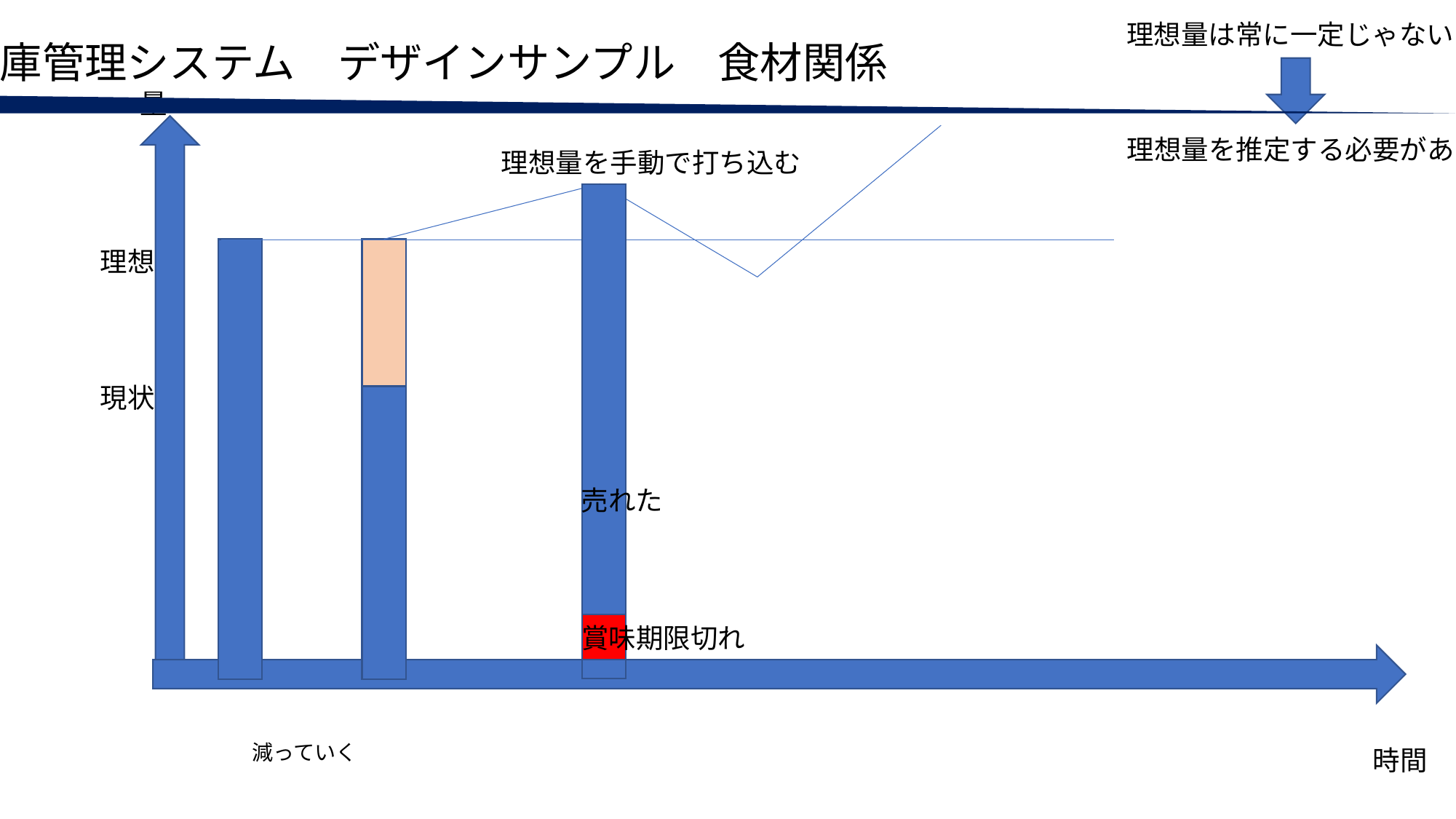

理想量は常に一定じゃない
在庫管理システム　デザインサンプル　食材関係

量

理想量を推定する必要がある。
理想量を手動で打ち込む

理想

現状

売れた

賞味期限切れ
減っていく
時間